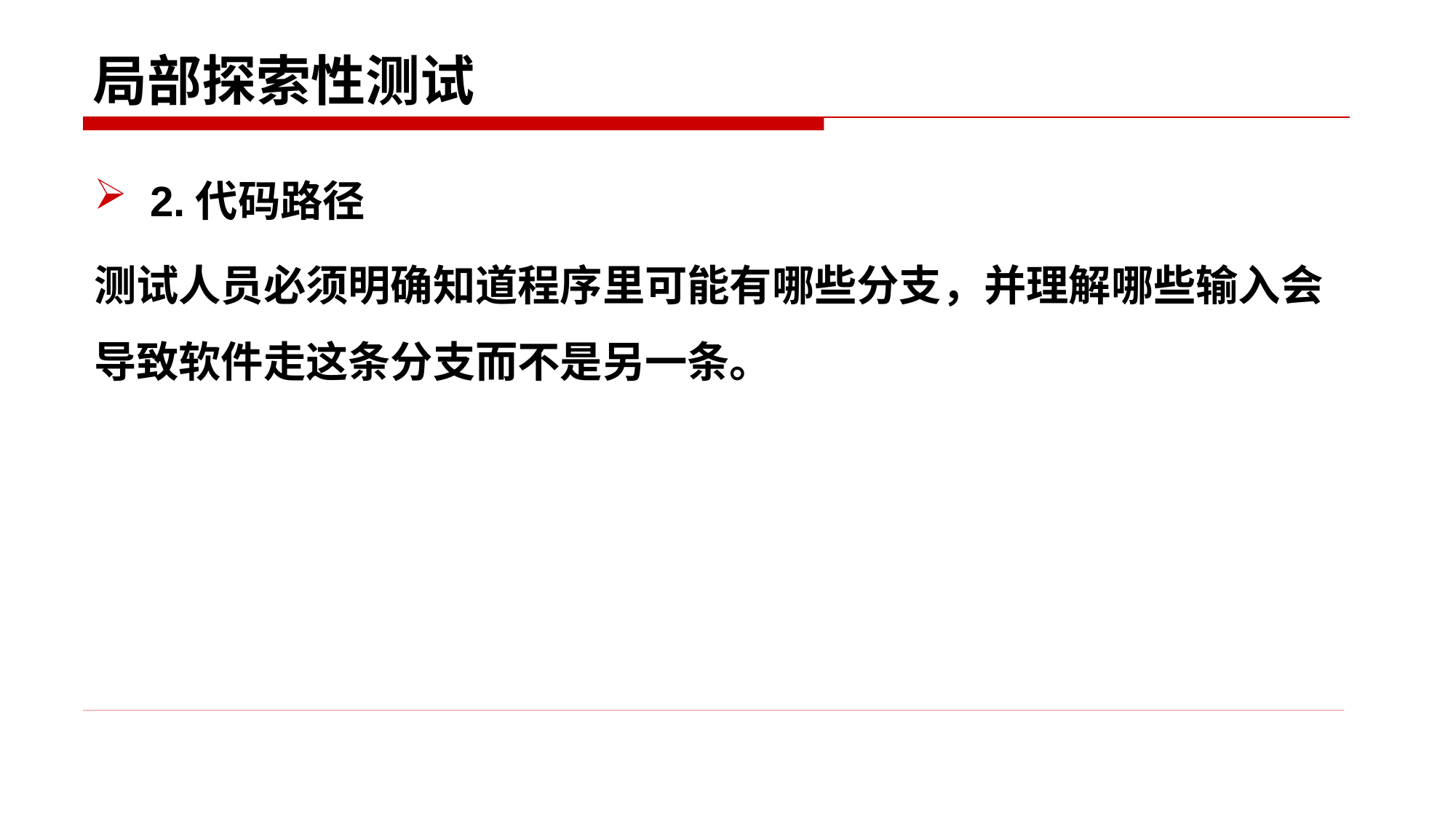

# 局部探索性测试
2.代码路径
测试人员必须明确知道程序里可能有哪些分支，并理解哪些输入会导致软件走这条分支而不是另一条。